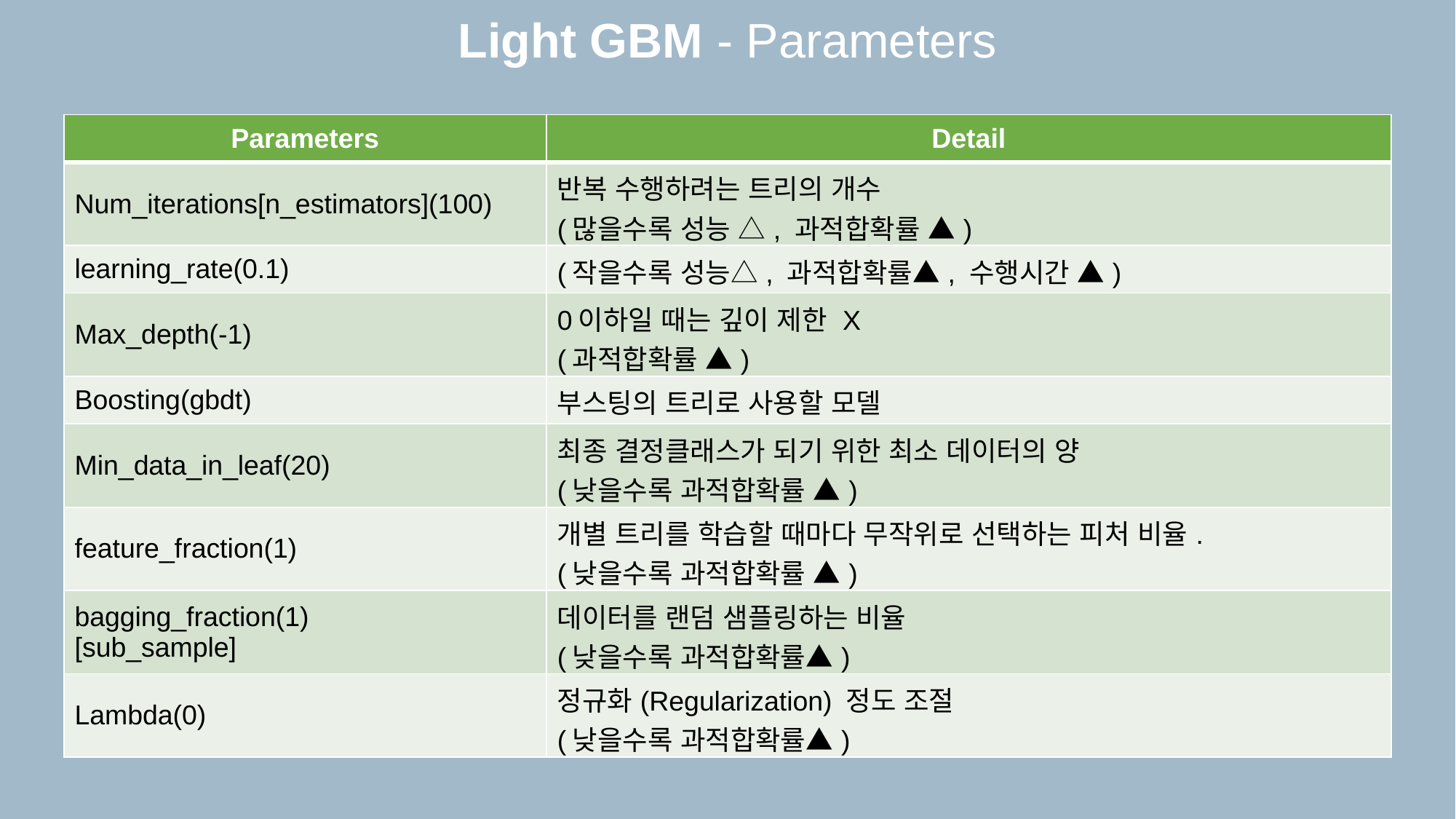

Light GBM - Parameters
| Parameters | Detail |
| --- | --- |
| Num\_iterations[n\_estimators](100) | 반복 수행하려는 트리의 개수 (많을수록 성능 △, 과적합확률 ▲) |
| learning\_rate(0.1) | (작을수록 성능△, 과적합확률▲, 수행시간 ▲) |
| Max\_depth(-1) | 0이하일 때는 깊이 제한 X (과적합확률 ▲) |
| Boosting(gbdt) | 부스팅의 트리로 사용할 모델 |
| Min\_data\_in\_leaf(20) | 최종 결정클래스가 되기 위한 최소 데이터의 양 (낮을수록 과적합확률 ▲) |
| feature\_fraction(1) | 개별 트리를 학습할 때마다 무작위로 선택하는 피처 비율. (낮을수록 과적합확률 ▲) |
| bagging\_fraction(1) [sub\_sample] | 데이터를 랜덤 샘플링하는 비율 (낮을수록 과적합확률▲) |
| Lambda(0) | 정규화(Regularization) 정도 조절 (낮을수록 과적합확률▲) |